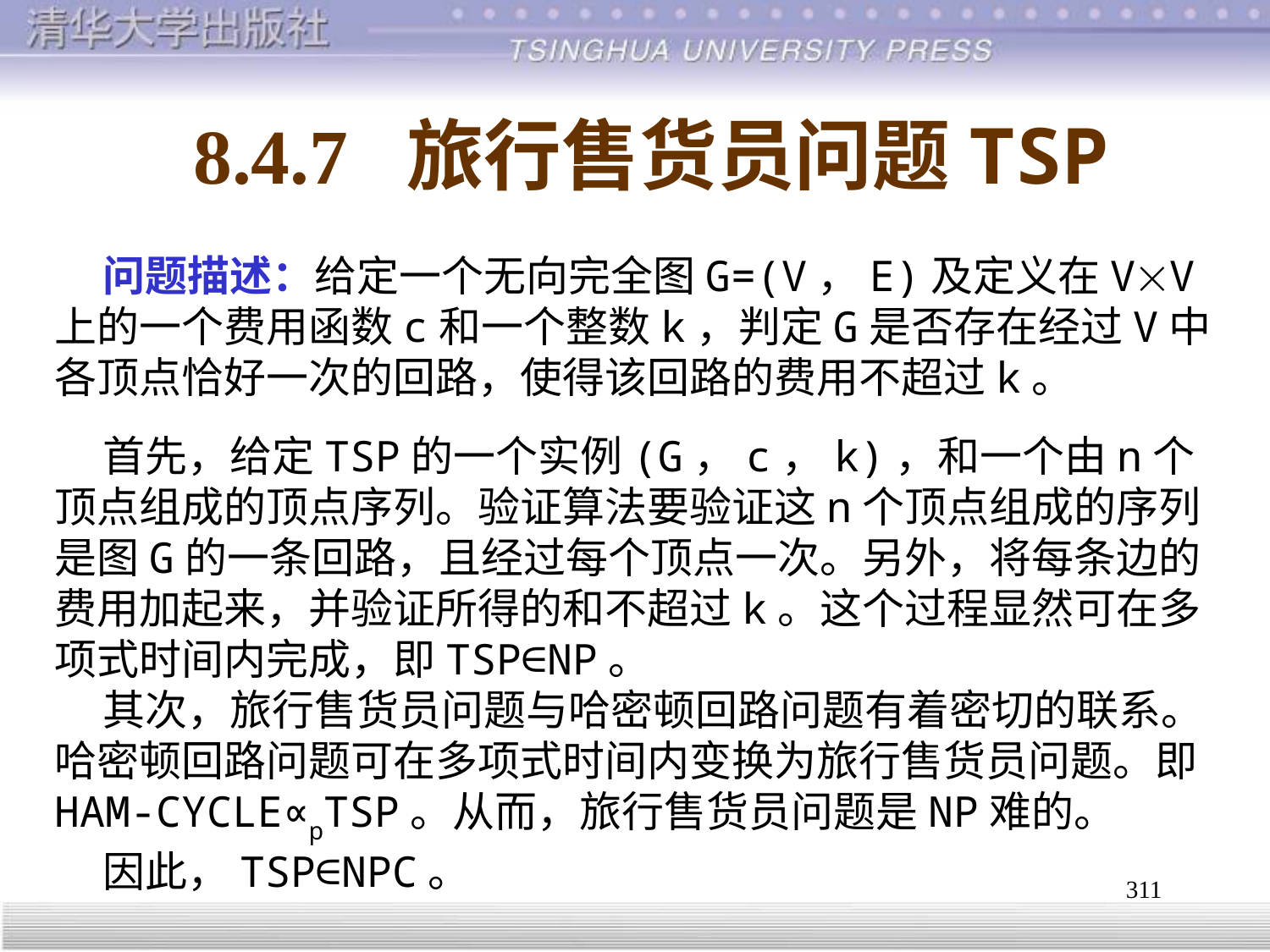

# 8.4.7  旅行售货员问题TSP
    问题描述：给定一个无向完全图G=(V，E)及定义在V×V上的一个费用函数c和一个整数k，判定G是否存在经过V中各顶点恰好一次的回路，使得该回路的费用不超过k。
    首先，给定TSP的一个实例(G，c，k)，和一个由n个顶点组成的顶点序列。验证算法要验证这n个顶点组成的序列是图G的一条回路，且经过每个顶点一次。另外，将每条边的费用加起来，并验证所得的和不超过k。这个过程显然可在多项式时间内完成，即TSP∈NP。
    其次，旅行售货员问题与哈密顿回路问题有着密切的联系。哈密顿回路问题可在多项式时间内变换为旅行售货员问题。即HAM-CYCLE∝pTSP。从而，旅行售货员问题是NP难的。
    因此，TSP∈NPC。
311